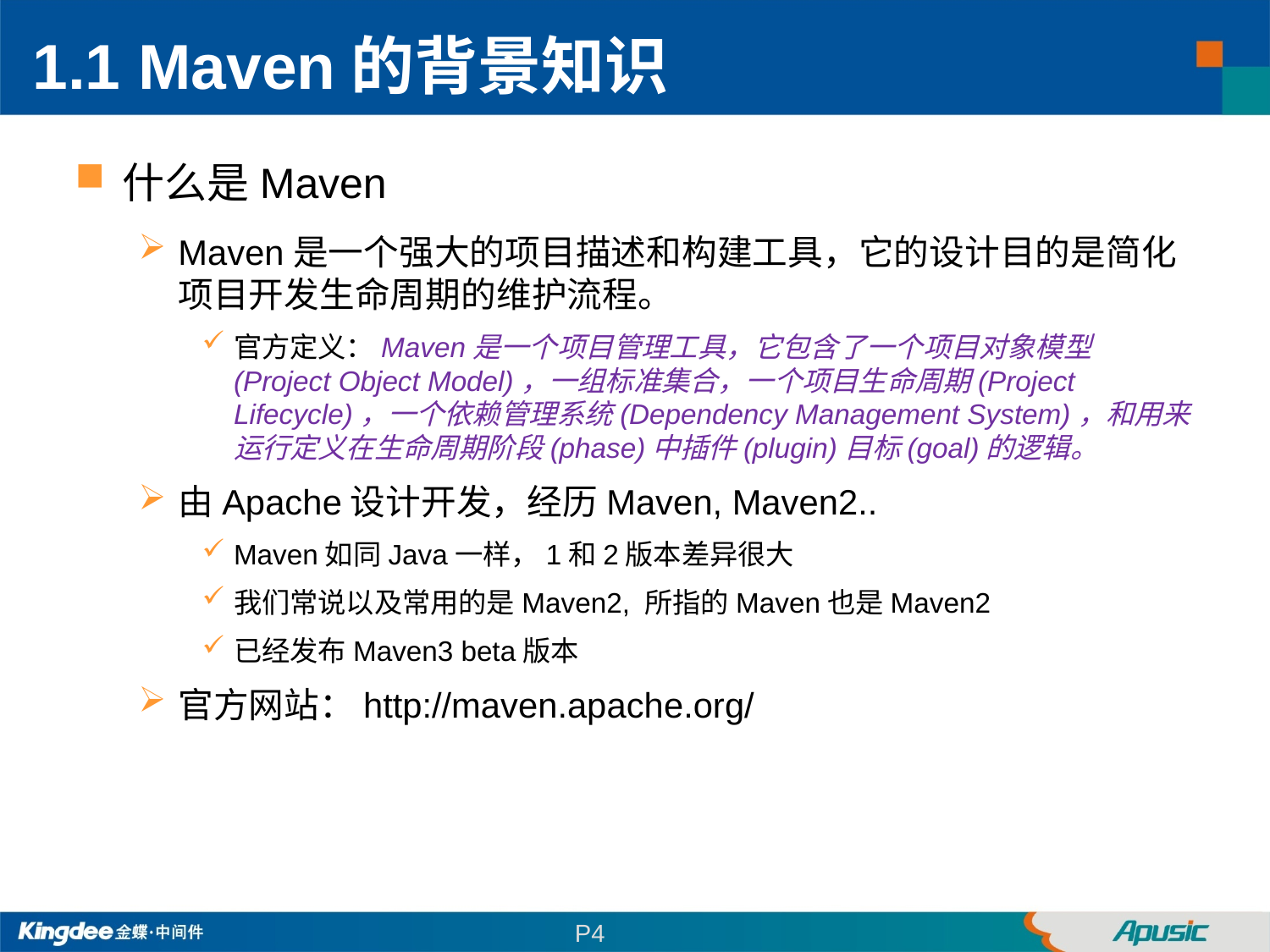

1.1 Maven的背景知识
什么是Maven
Maven是一个强大的项目描述和构建工具，它的设计目的是简化项目开发生命周期的维护流程。
官方定义：Maven是一个项目管理工具，它包含了一个项目对象模型 (Project Object Model)，一组标准集合，一个项目生命周期(Project Lifecycle)，一个依赖管理系统(Dependency Management System)，和用来运行定义在生命周期阶段(phase)中插件(plugin)目标(goal)的逻辑。
由Apache设计开发，经历Maven, Maven2..
Maven如同Java一样，1和2版本差异很大
我们常说以及常用的是Maven2, 所指的Maven也是Maven2
已经发布Maven3 beta版本
官方网站：http://maven.apache.org/